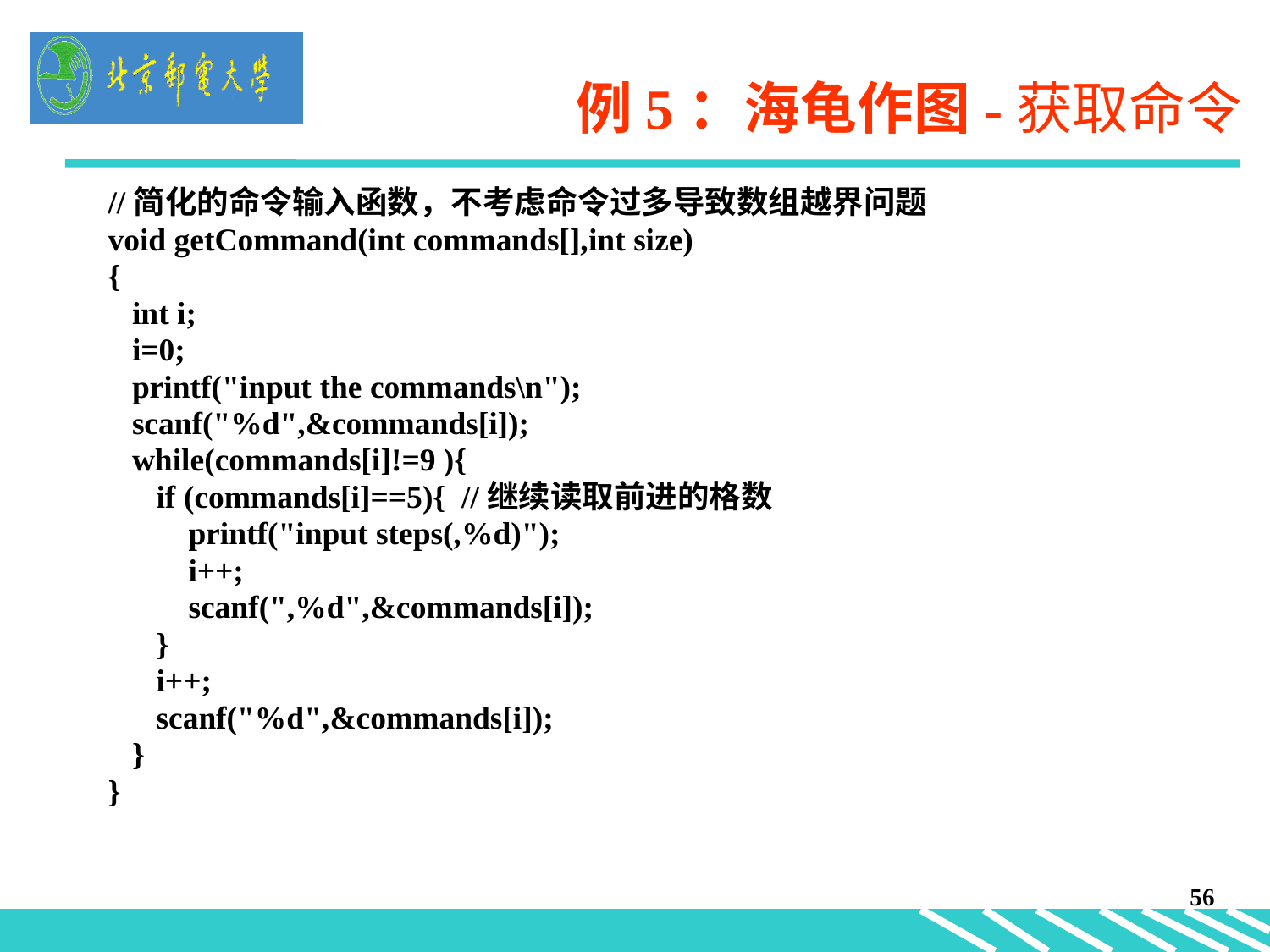

# 例5：海龟作图-获取命令
//简化的命令输入函数，不考虑命令过多导致数组越界问题
void getCommand(int commands[],int size)
{
   int i;
   i=0;
   printf("input the commands\n");
   scanf("%d",&commands[i]);
   while(commands[i]!=9 ){
      if (commands[i]==5){  //继续读取前进的格数
          printf("input steps(,%d)");
          i++;
          scanf(",%d",&commands[i]);
      }
      i++;
      scanf("%d",&commands[i]);
   }
}
56